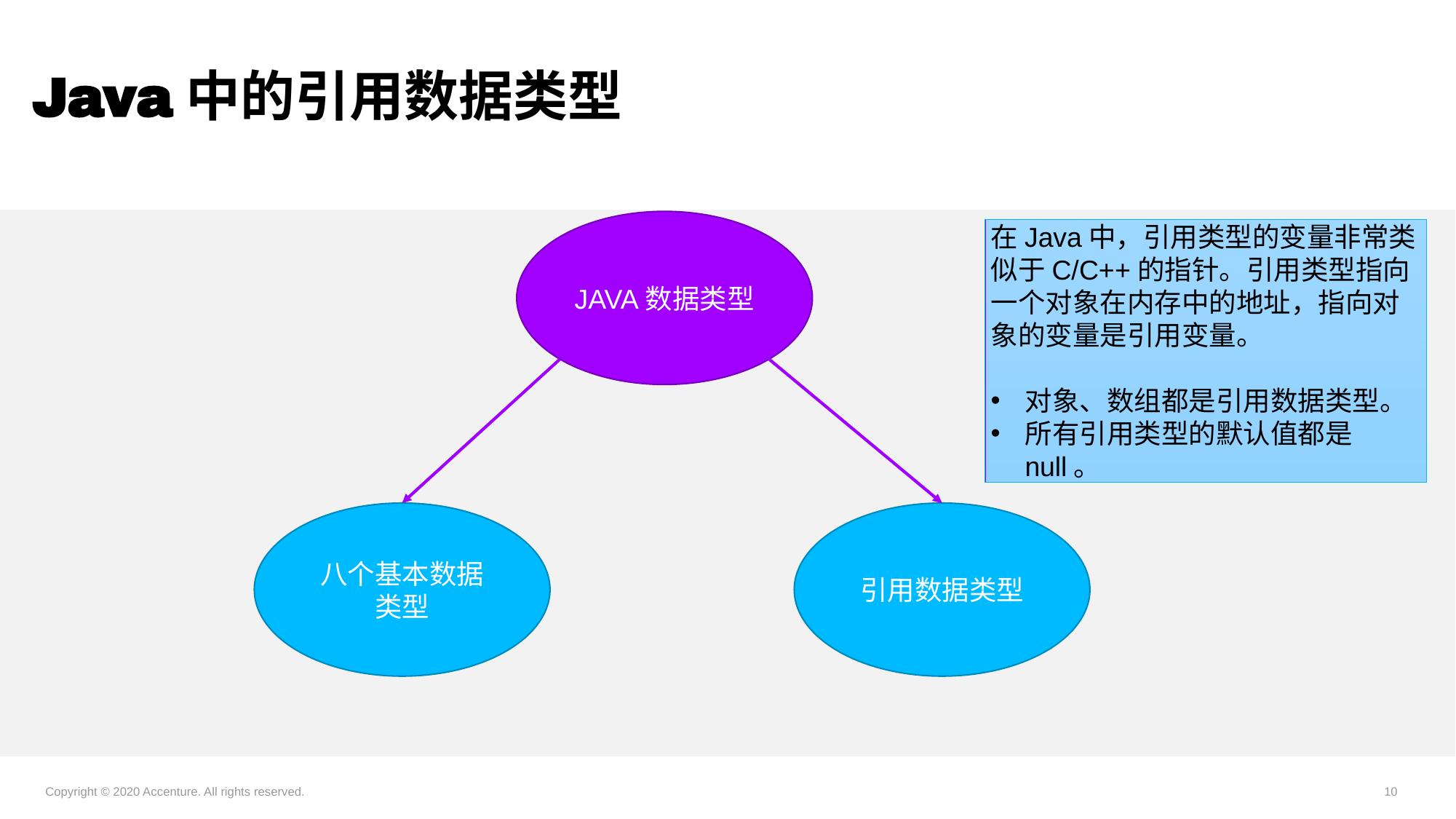

# Java中的引用数据类型
JAVA数据类型
在Java中，引用类型的变量非常类似于C/C++的指针。引用类型指向一个对象在内存中的地址，指向对象的变量是引用变量。

对象、数组都是引用数据类型。
所有引用类型的默认值都是null。
八个基本数据类型
引用数据类型
Copyright © 2020 Accenture. All rights reserved.
10